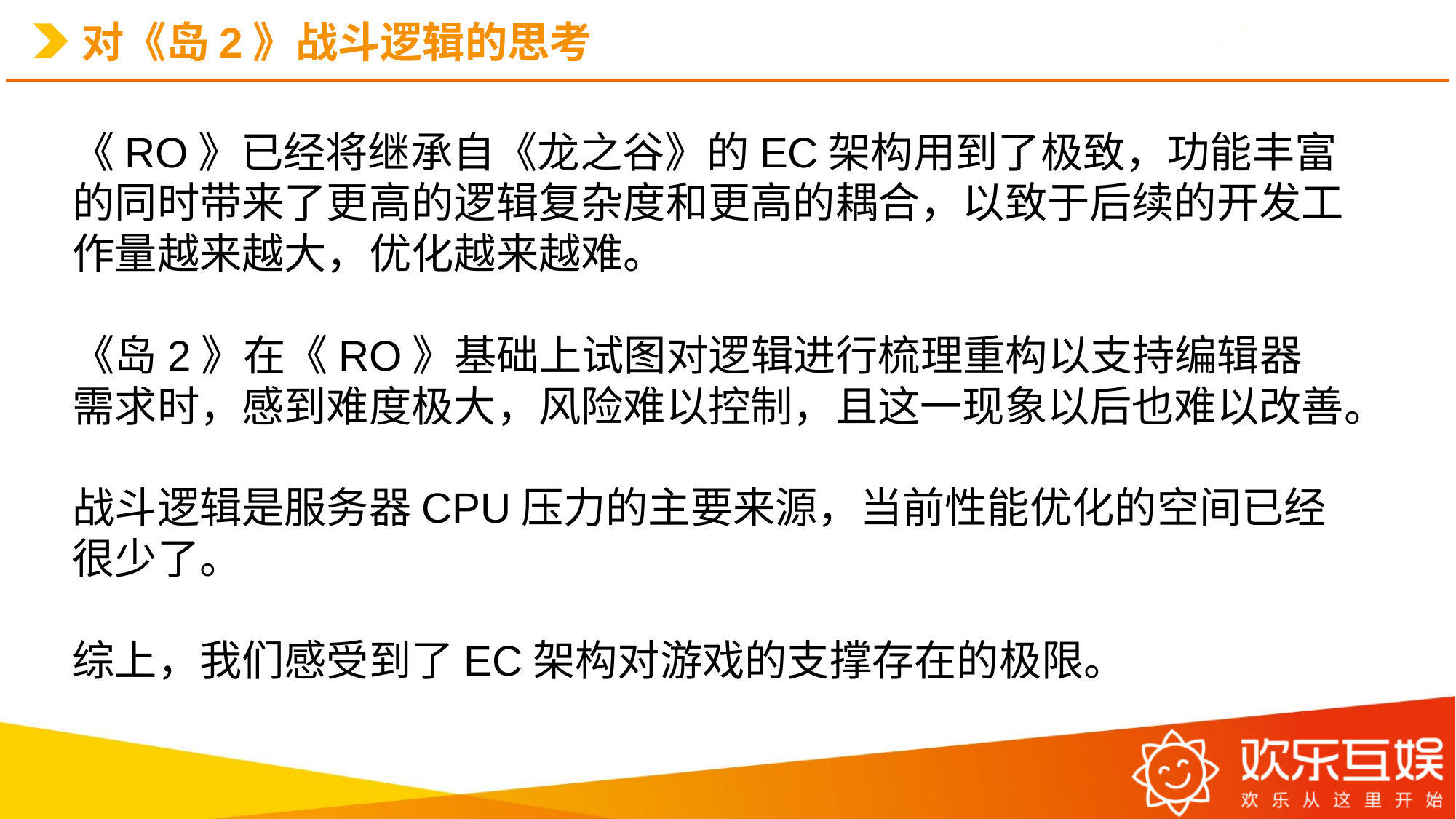

# 对《岛2》战斗逻辑的思考
《RO》已经将继承自《龙之谷》的EC架构用到了极致，功能丰富的同时带来了更高的逻辑复杂度和更高的耦合，以致于后续的开发工作量越来越大，优化越来越难。

《岛2》在《RO》基础上试图对逻辑进行梳理重构以支持编辑器需求时，感到难度极大，风险难以控制，且这一现象以后也难以改善。

战斗逻辑是服务器CPU压力的主要来源，当前性能优化的空间已经很少了。

综上，我们感受到了EC架构对游戏的支撑存在的极限。